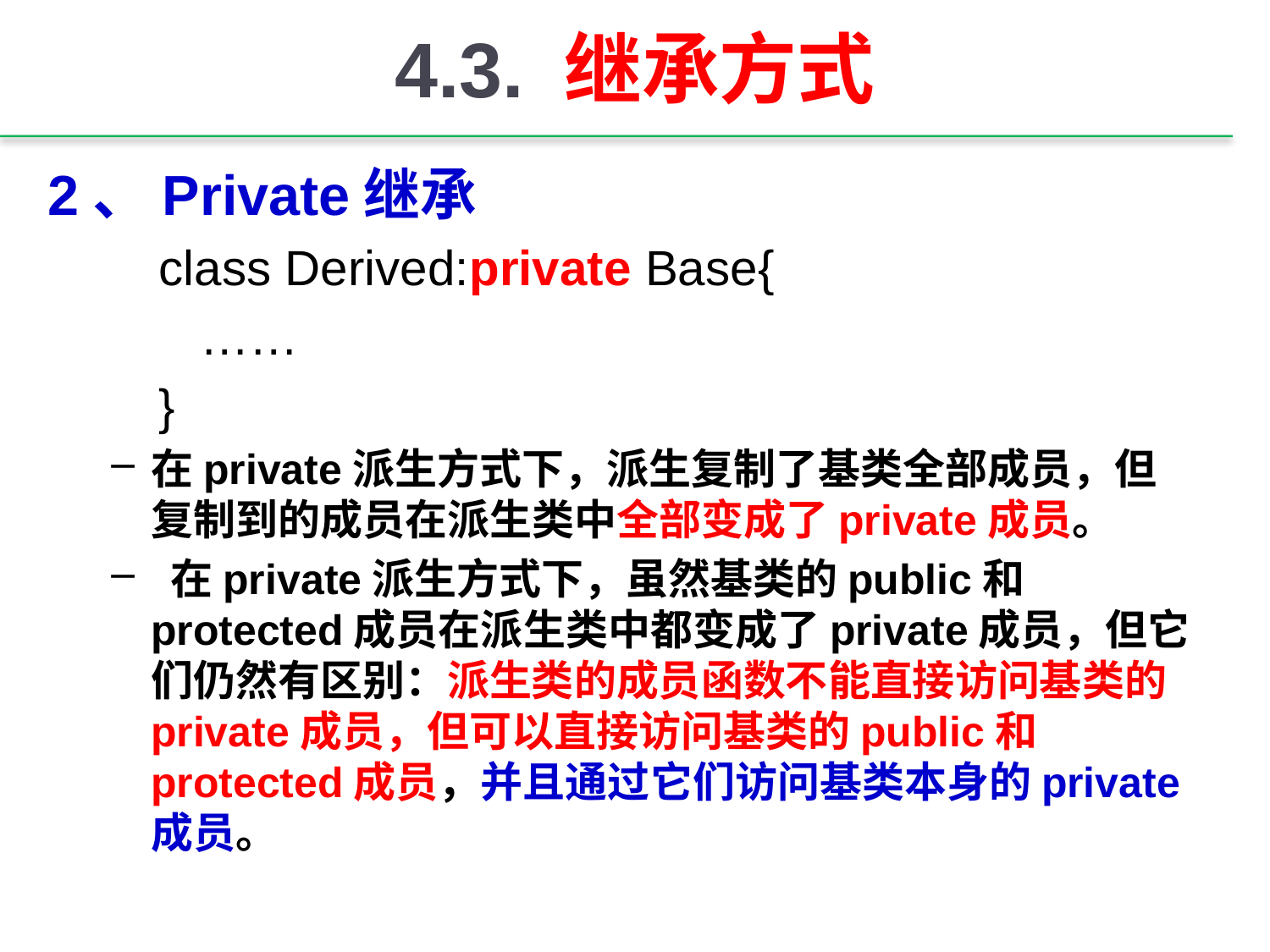

# 4.3. 继承方式
2、Private继承
class Derived:private Base{
   ……
}
在private派生方式下，派生复制了基类全部成员，但复制到的成员在派生类中全部变成了private成员。
 在private派生方式下，虽然基类的public和protected成员在派生类中都变成了private成员，但它们仍然有区别：派生类的成员函数不能直接访问基类的private成员，但可以直接访问基类的public和protected成员，并且通过它们访问基类本身的private成员。